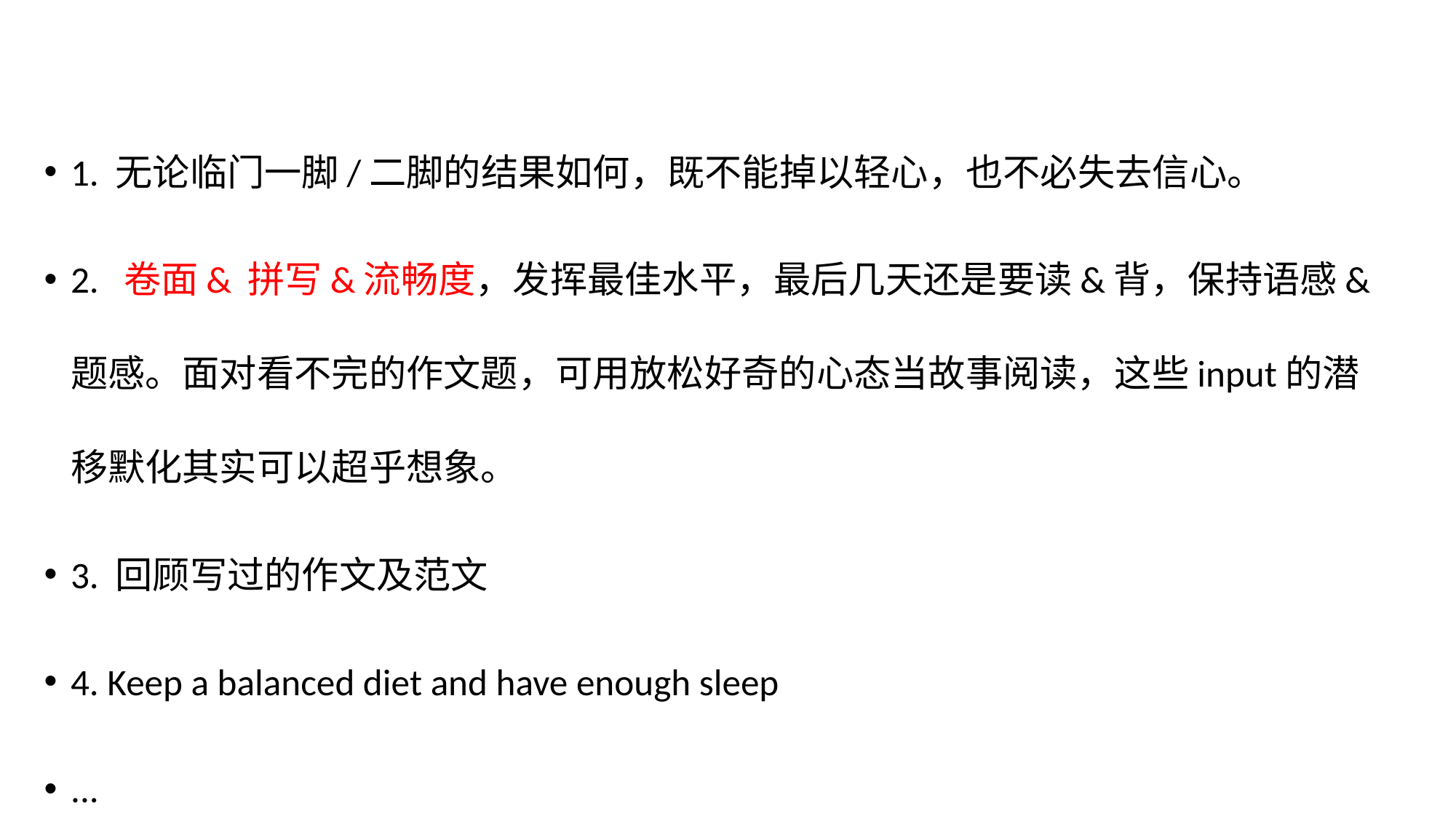

1. 无论临门一脚/二脚的结果如何，既不能掉以轻心，也不必失去信心。
2.  卷面& 拼写&流畅度，发挥最佳水平，最后几天还是要读&背，保持语感&题感。面对看不完的作文题，可用放松好奇的心态当故事阅读，这些input的潜移默化其实可以超乎想象。
3. 回顾写过的作文及范文
4. Keep a balanced diet and have enough sleep
...